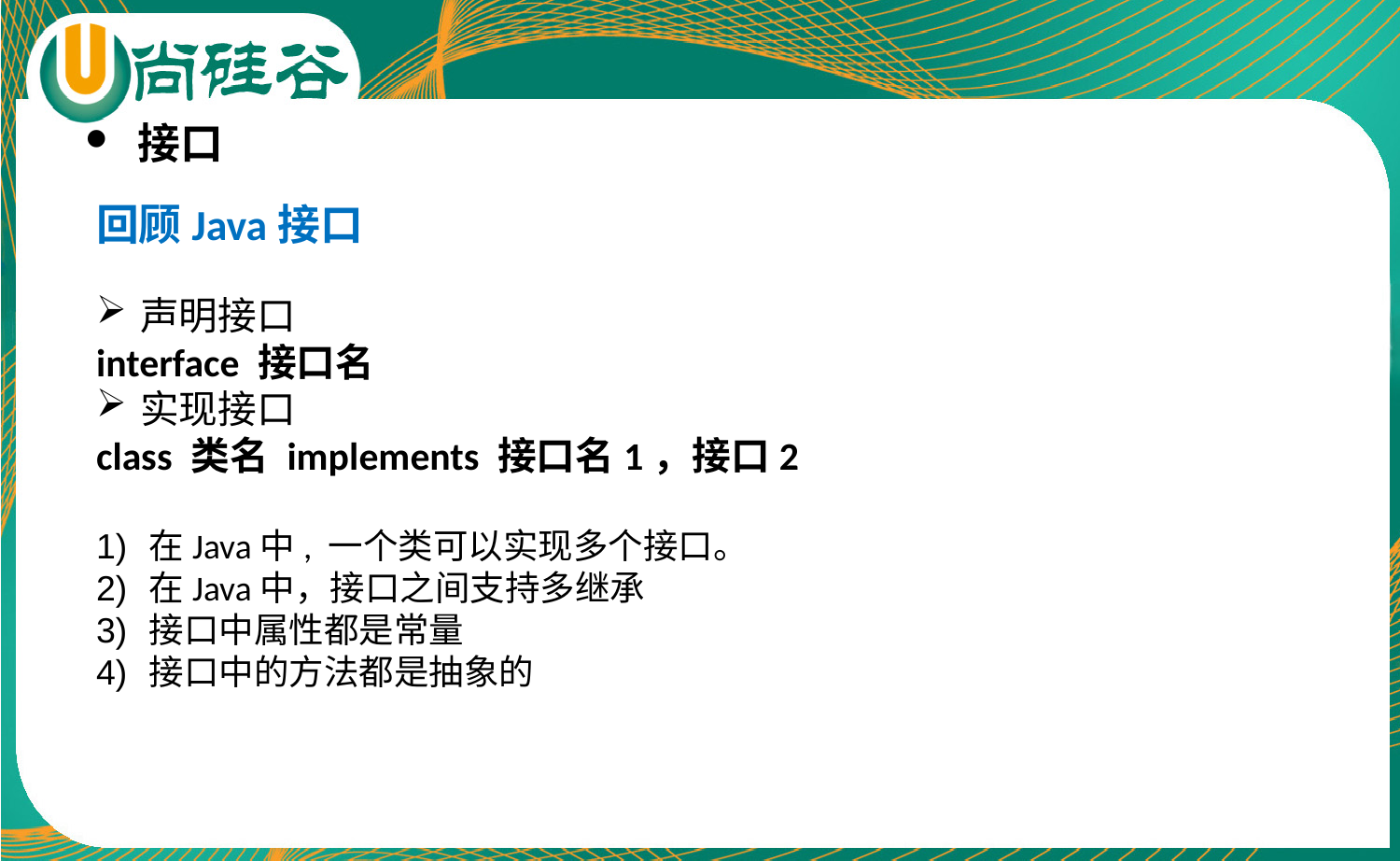

接口

回顾Java接口

声明接口
interface 接口名
实现接口
class 类名 implements 接口名1，接口2

在Java中, 一个类可以实现多个接口。
在Java中，接口之间支持多继承
接口中属性都是常量
接口中的方法都是抽象的